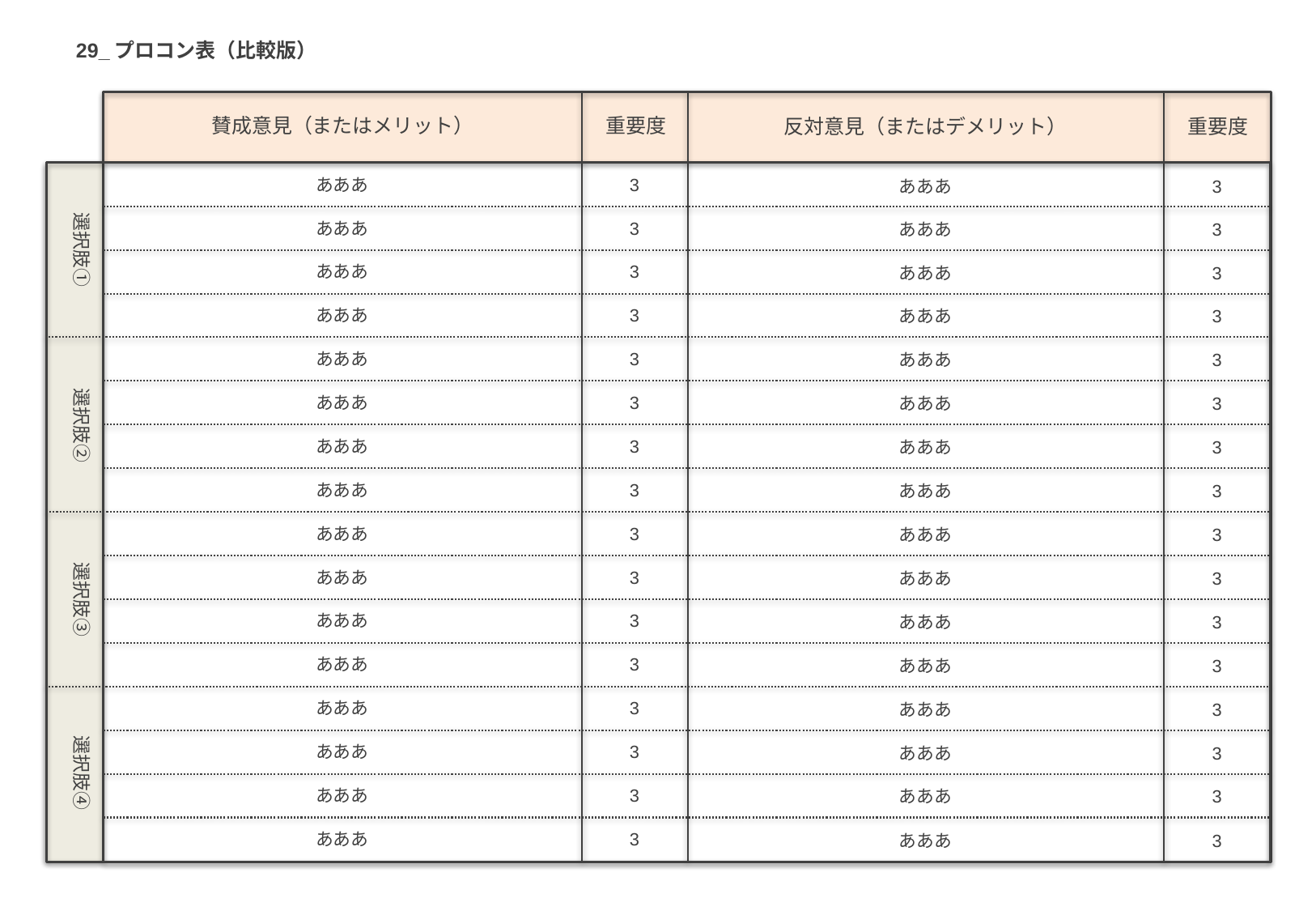

29_プロコン表（比較版）

賛成意見（またはメリット）
重要度
反対意見（またはデメリット）
重要度
選択肢①

3
あああ
あああ
3
3
あああ
あああ
3
3
あああ
あああ
3
3
あああ
あああ
3
選択肢②
3
あああ
あああ
3
3
あああ
あああ
3
3
あああ
あああ
3
3
あああ
あああ
3
選択肢③
3
あああ
あああ
3
3
あああ
あああ
3
3
あああ
あああ
3
3
あああ
あああ
3
選択肢④
3
あああ
あああ
3
3
あああ
あああ
3
3
あああ
あああ
3
3
あああ
あああ
3